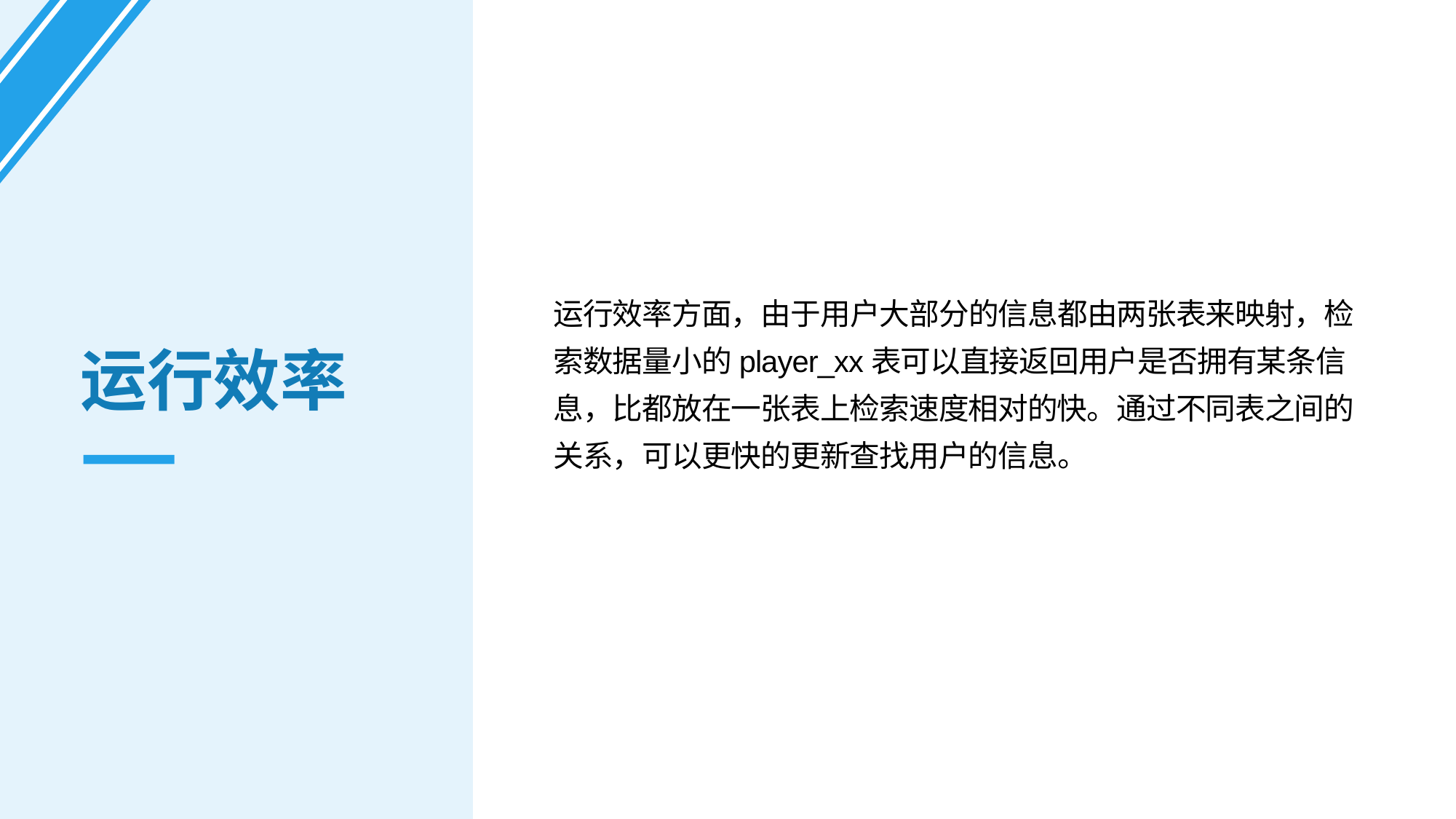

运行效率方面，由于用户大部分的信息都由两张表来映射，检索数据量小的player_xx表可以直接返回用户是否拥有某条信息，比都放在一张表上检索速度相对的快。通过不同表之间的关系，可以更快的更新查找用户的信息。

运行效率